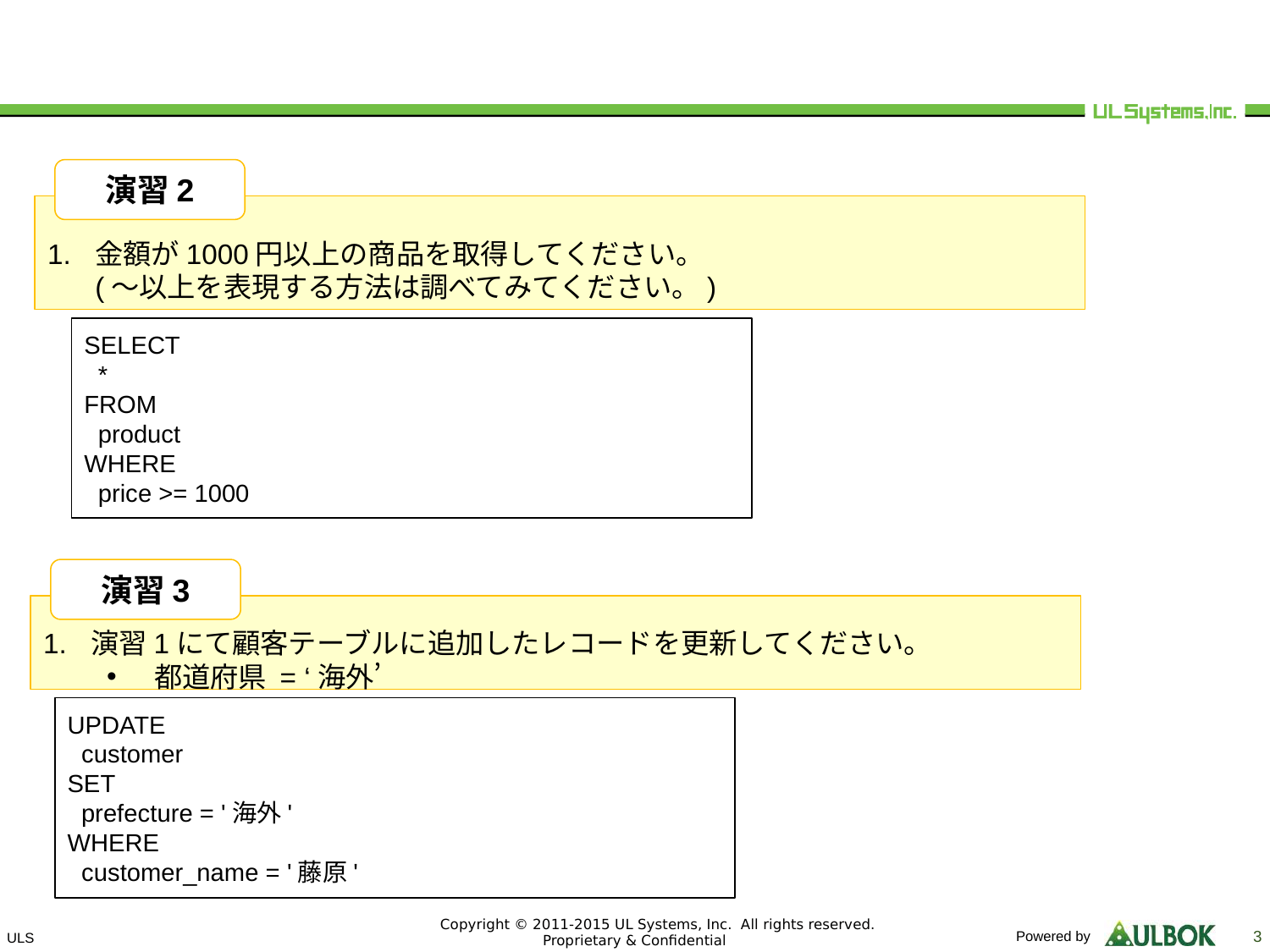

#

演習2

金額が1000円以上の商品を取得してください。
(～以上を表現する方法は調べてみてください。)
SELECT
  *
FROM
  product
WHERE
  price >= 1000
演習3

演習1にて顧客テーブルに追加したレコードを更新してください。
都道府県 = ‘海外’
UPDATE
  customer
SET
  prefecture = '海外'
WHERE
  customer_name = '藤原'